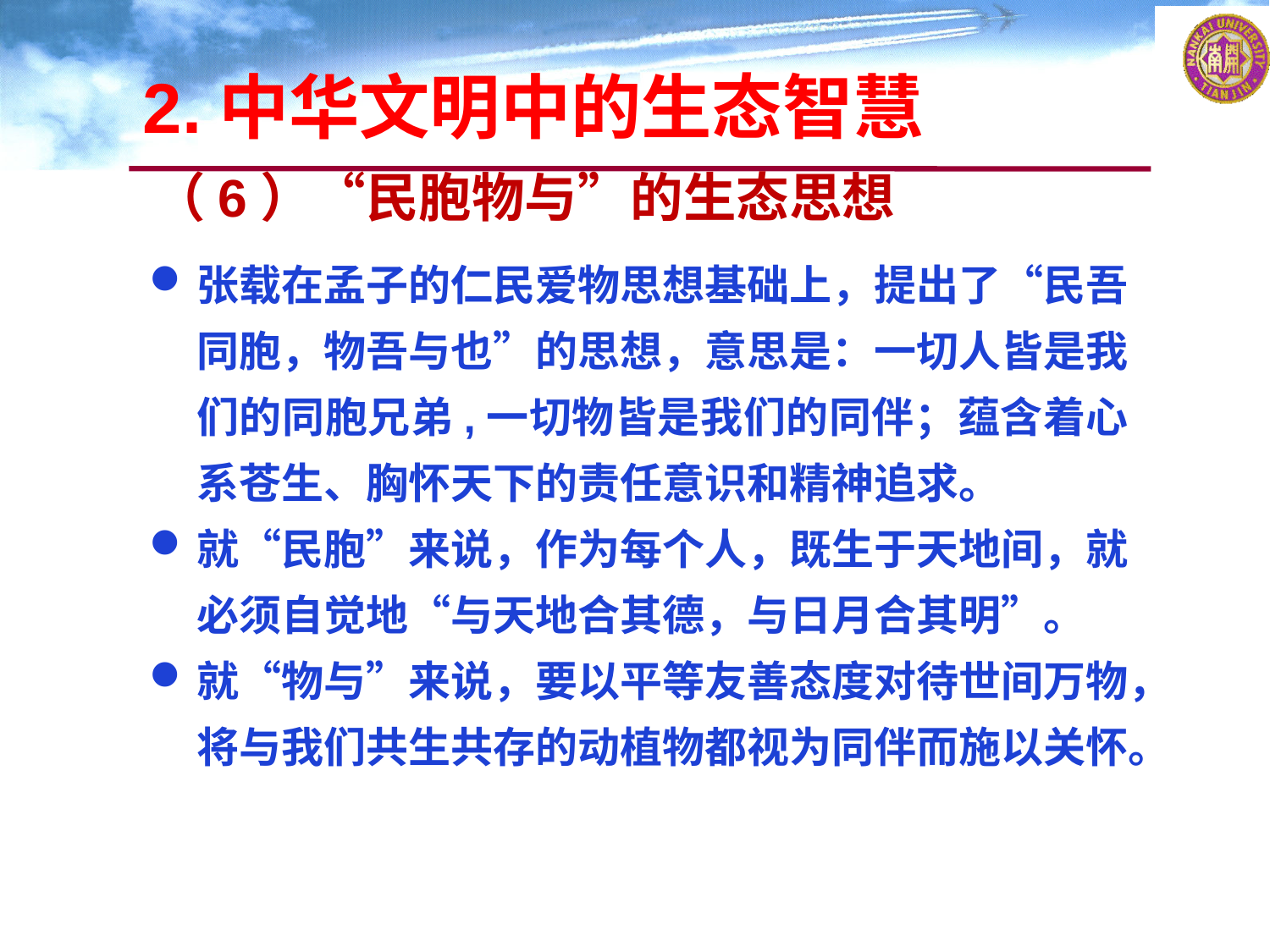

2.中华文明中的生态智慧
（6）“民胞物与”的生态思想
张载在孟子的仁民爱物思想基础上，提出了“民吾同胞，物吾与也”的思想，意思是：一切人皆是我们的同胞兄弟,一切物皆是我们的同伴；蕴含着心系苍生、胸怀天下的责任意识和精神追求。
就“民胞”来说，作为每个人，既生于天地间，就必须自觉地“与天地合其德，与日月合其明”。
就“物与”来说，要以平等友善态度对待世间万物，将与我们共生共存的动植物都视为同伴而施以关怀。